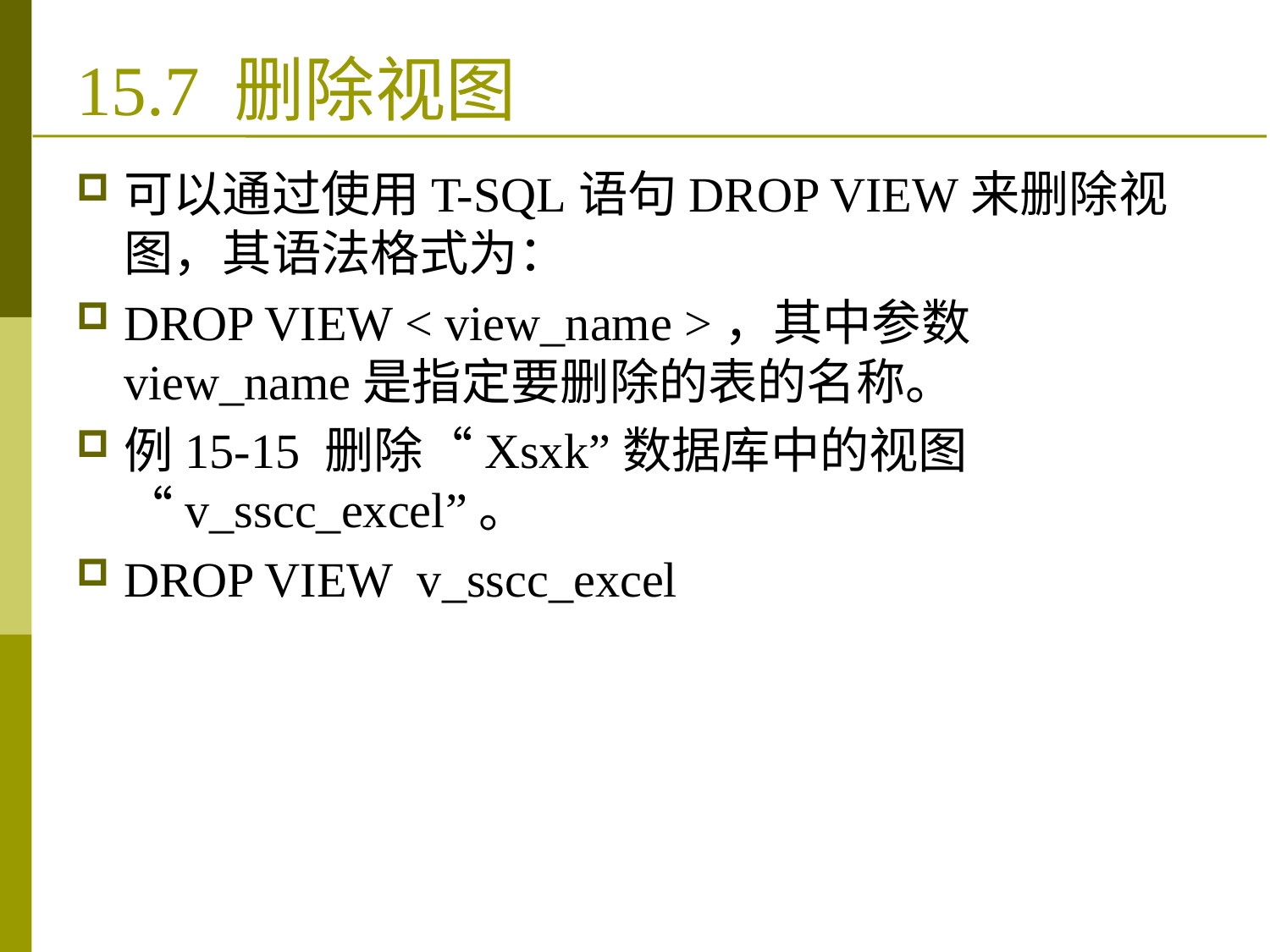

# 15.7 删除视图
可以通过使用T-SQL语句DROP VIEW来删除视图，其语法格式为：
DROP VIEW < view_name >，其中参数view_name是指定要删除的表的名称。
例15‑15 删除“Xsxk”数据库中的视图 “v_sscc_excel”。
DROP VIEW  v_sscc_excel